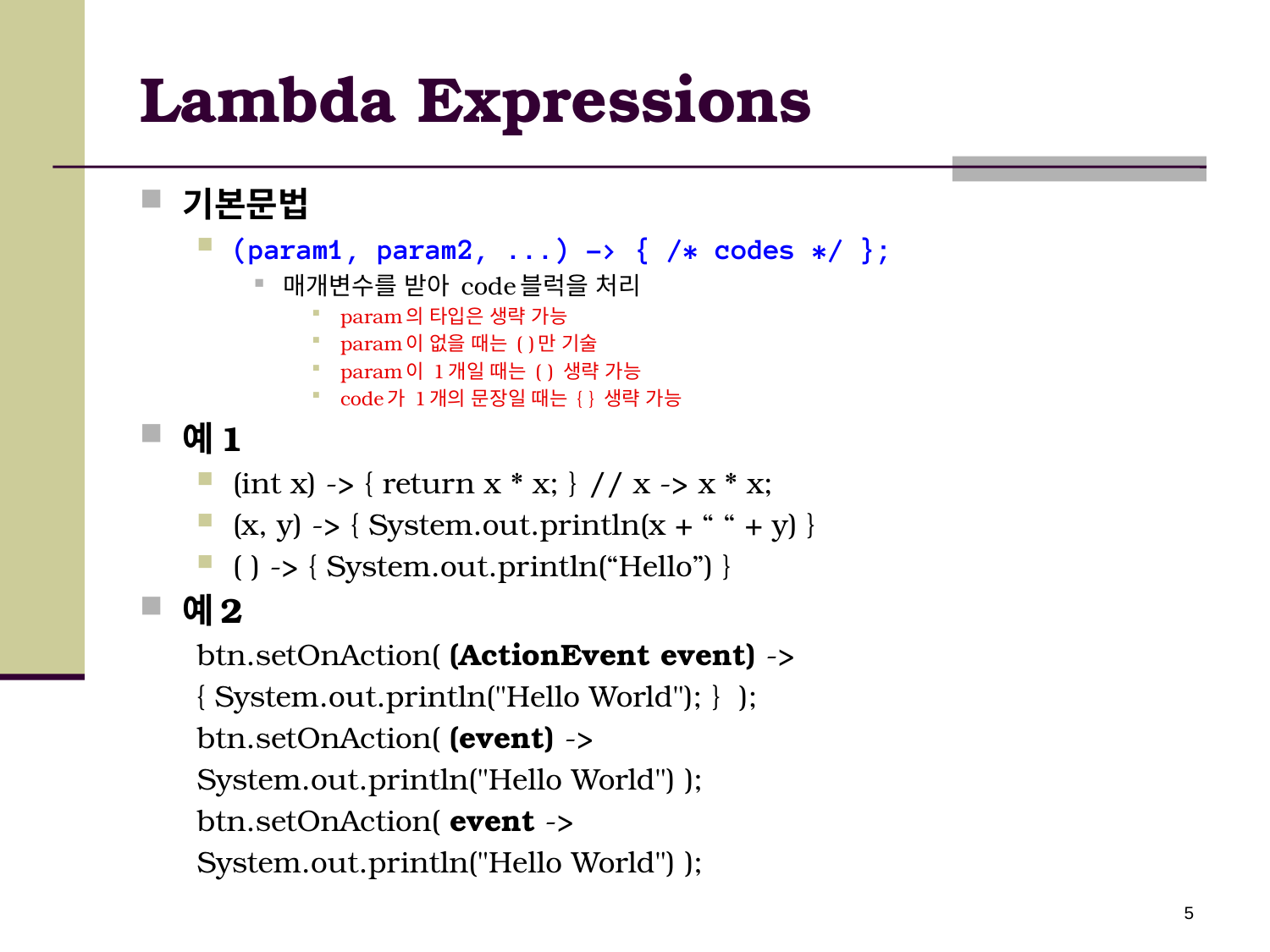

# Lambda Expressions
기본문법
(param1, param2, ...) -> { /* codes */ };
매개변수를 받아 code블럭을 처리
param의 타입은 생략 가능
param이 없을 때는 ( )만 기술
param이 1개일 때는 ( ) 생략 가능
code가 1개의 문장일 때는 { } 생략 가능
예1
(int x) -> { return x * x; }	// x -> x * x;
(x, y) -> { System.out.println(x + “ “ + y) }
( ) -> { System.out.println(“Hello”) }
예2
btn.setOnAction( (ActionEvent event) ->
		{ System.out.println("Hello World"); }  );
btn.setOnAction( (event) ->
		System.out.println("Hello World") );
btn.setOnAction( event ->
		System.out.println("Hello World") );
5